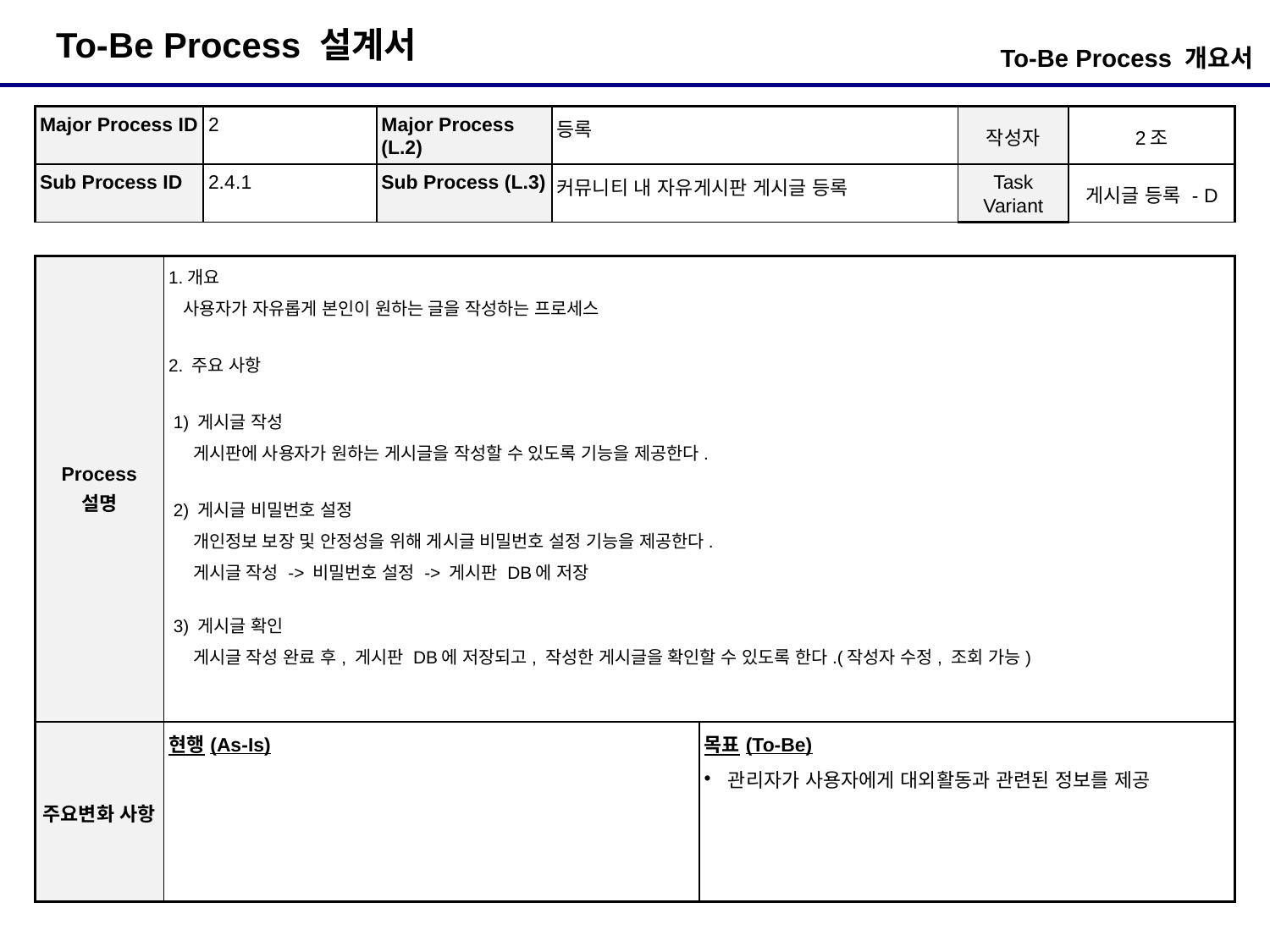

To-Be Process 개요서
| Major Process ID | 2 | Major Process (L.2) | 등록 | 작성자 | 2조 |
| --- | --- | --- | --- | --- | --- |
| Sub Process ID | 2.4.1 | Sub Process (L.3) | 커뮤니티 내 자유게시판 게시글 등록 | Task Variant | 게시글 등록 - D |
| Process 설명 | 1.개요 사용자가 자유롭게 본인이 원하는 글을 작성하는 프로세스 2. 주요 사항 1) 게시글 작성 게시판에 사용자가 원하는 게시글을 작성할 수 있도록 기능을 제공한다. 2) 게시글 비밀번호 설정 개인정보 보장 및 안정성을 위해 게시글 비밀번호 설정 기능을 제공한다. 게시글 작성 -> 비밀번호 설정 -> 게시판 DB에 저장 3) 게시글 확인 게시글 작성 완료 후, 게시판 DB에 저장되고, 작성한 게시글을 확인할 수 있도록 한다.(작성자 수정, 조회 가능) |  |
| --- | --- | --- |
| 주요변화 사항 | 현행(As-Is) | 목표(To-Be) 관리자가 사용자에게 대외활동과 관련된 정보를 제공 |